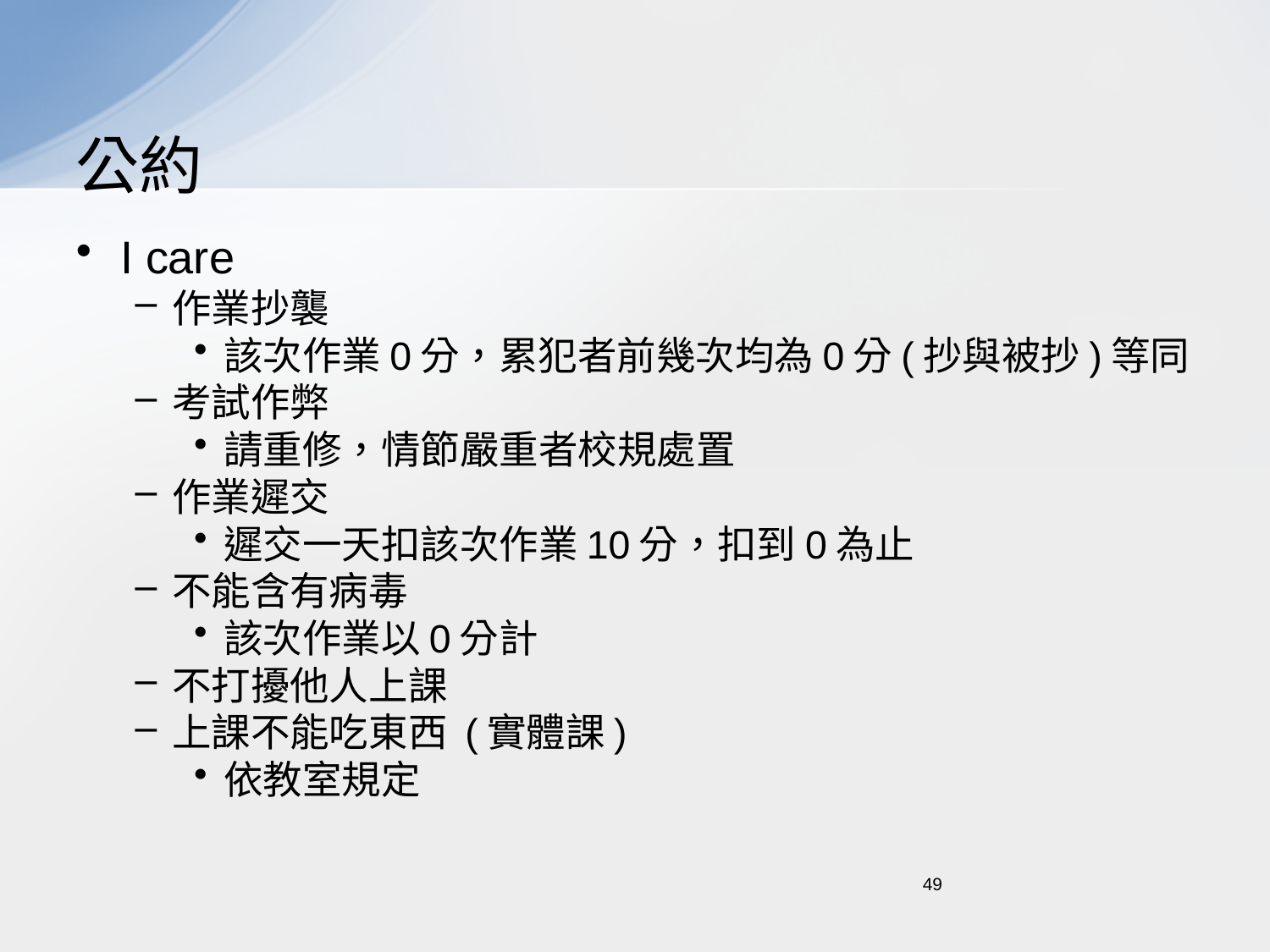

# 公約
I care
作業抄襲
該次作業0分，累犯者前幾次均為0分(抄與被抄)等同
考試作弊
請重修，情節嚴重者校規處置
作業遲交
遲交一天扣該次作業10分，扣到0為止
不能含有病毒
該次作業以0分計
不打擾他人上課
上課不能吃東西 (實體課)
依教室規定

49